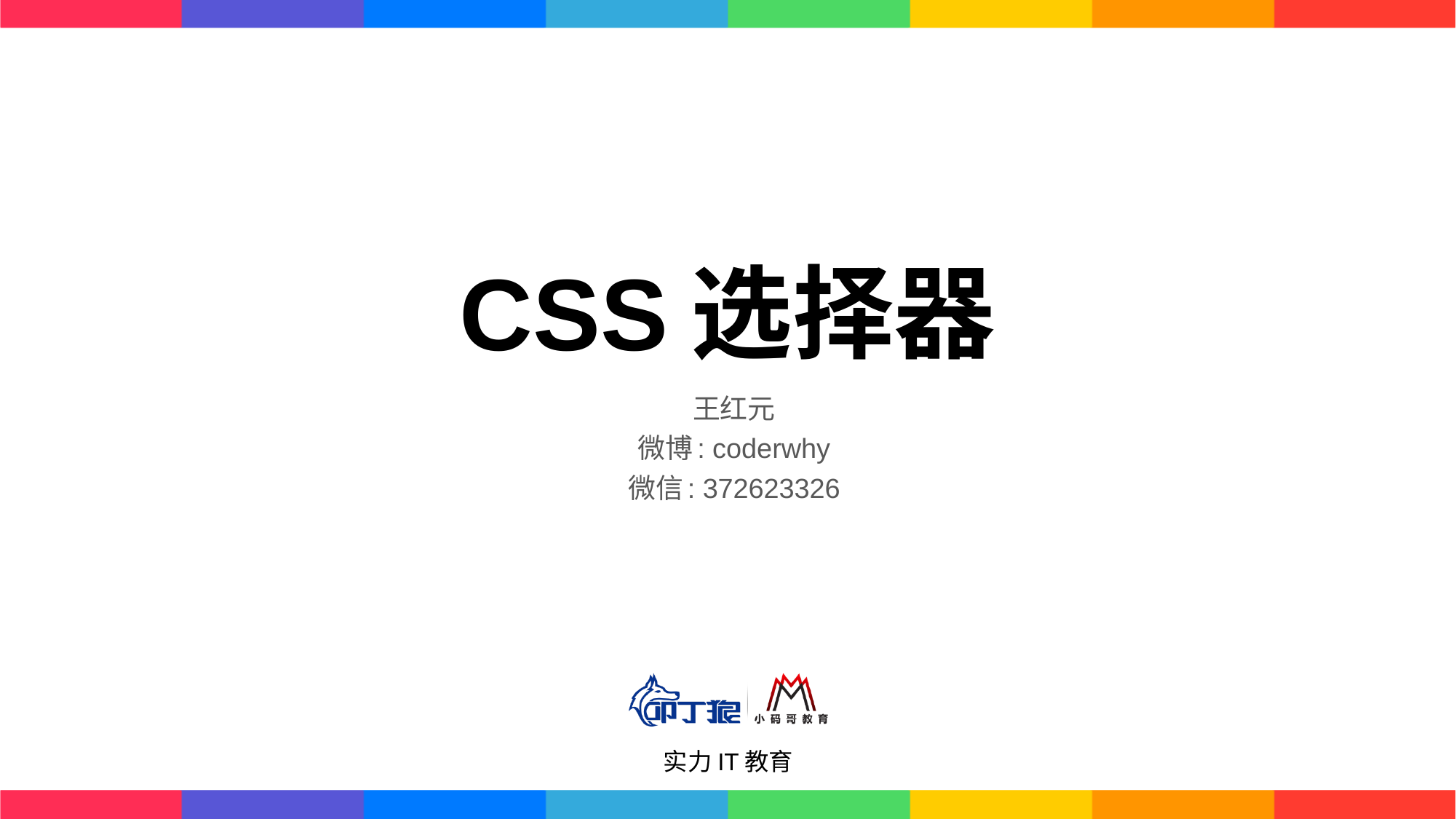

# CSS选择器
王红元
微博: coderwhy
微信: 372623326